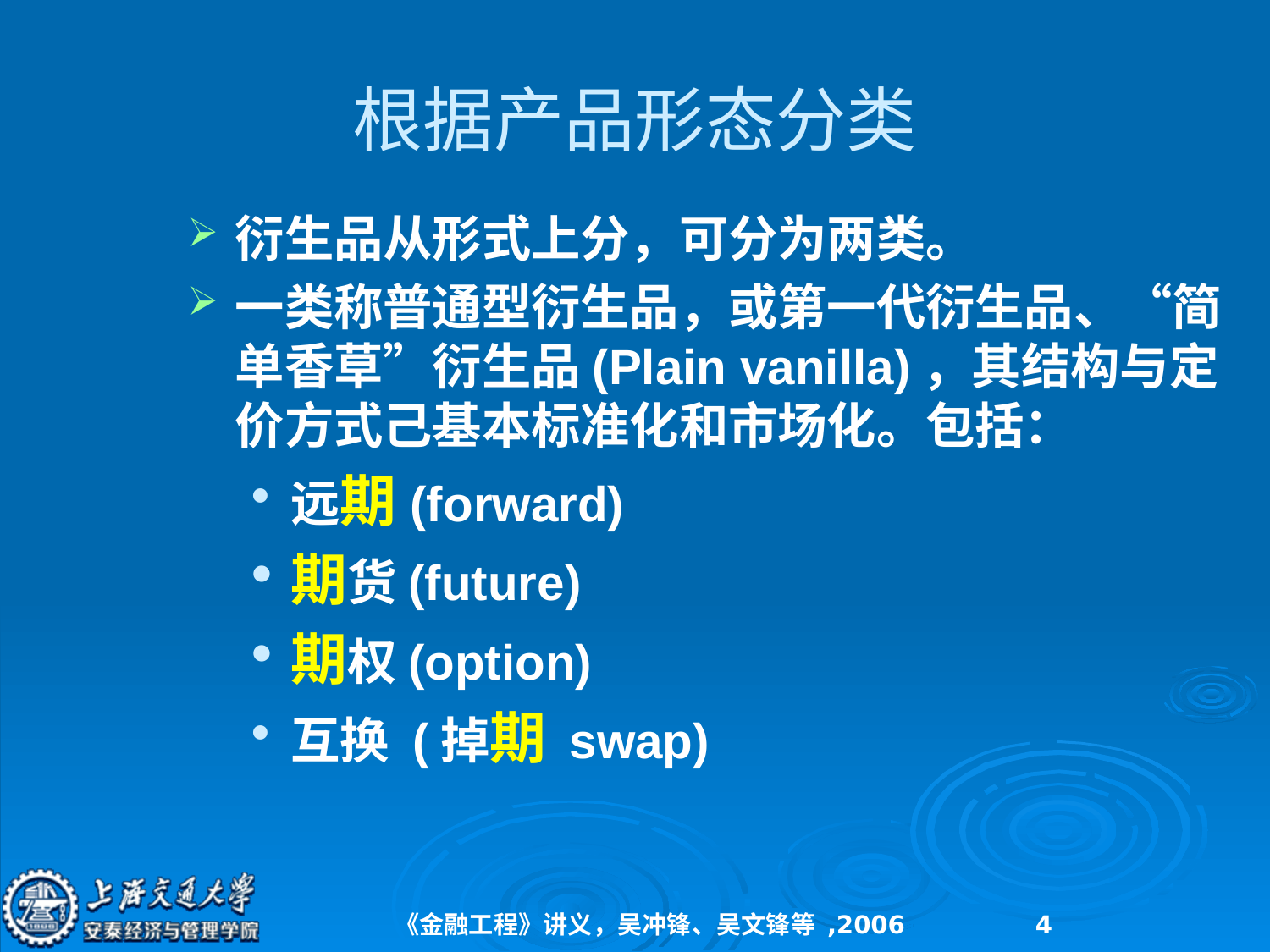

# 根据产品形态分类
衍生品从形式上分，可分为两类。
一类称普通型衍生品，或第一代衍生品、“简单香草”衍生品(Plain vanilla)，其结构与定价方式己基本标准化和市场化。包括：
远期(forward)
期货(future)
期权(option)
互换 (掉期 swap)